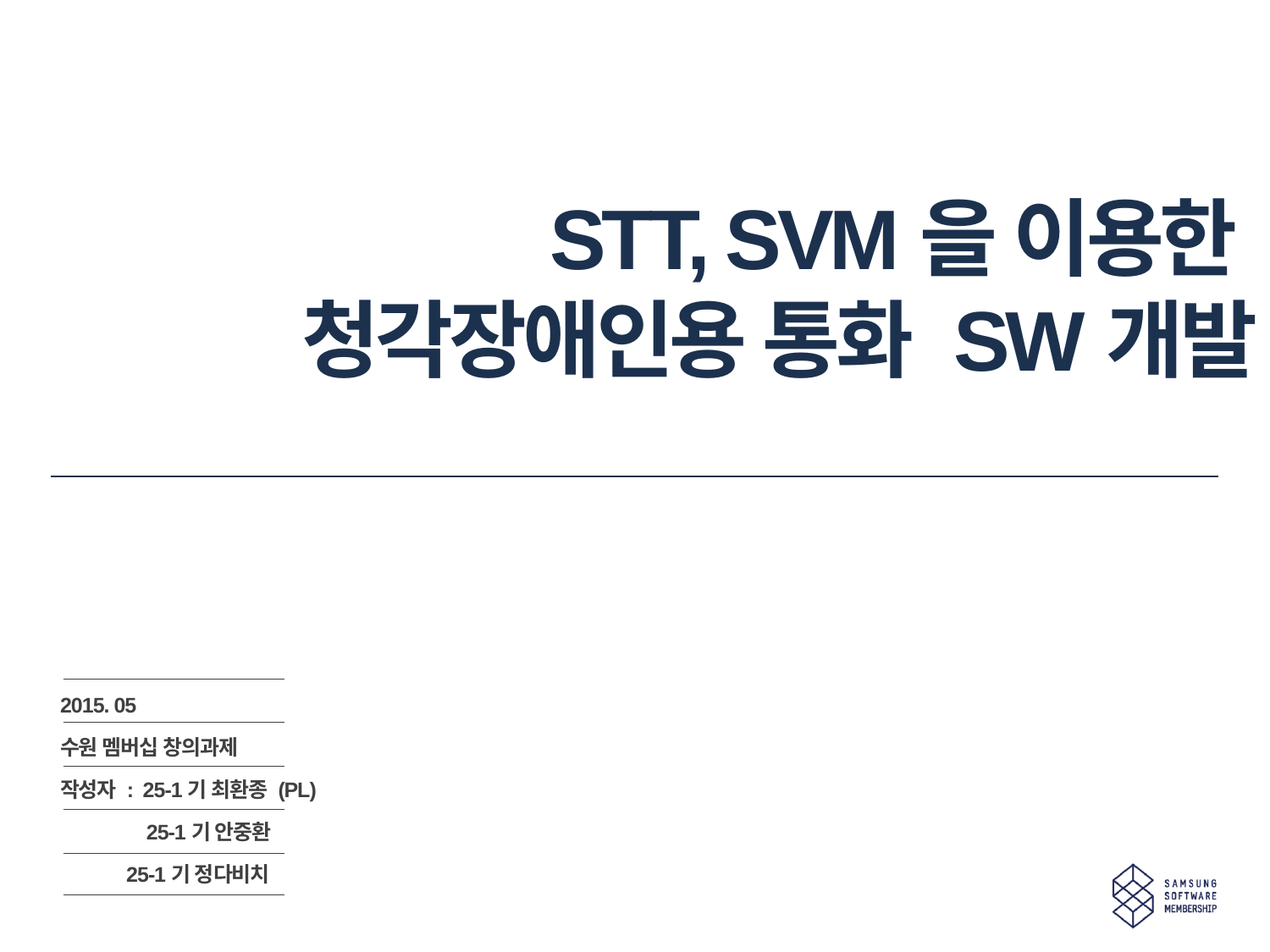

# STT, SVM을 이용한 청각장애인용 통화 SW개발
2015. 05
수원 멤버십 창의과제
작성자 :  25-1기 최환종 (PL)
                 25-1기 안중환
             25-1기 정다비치